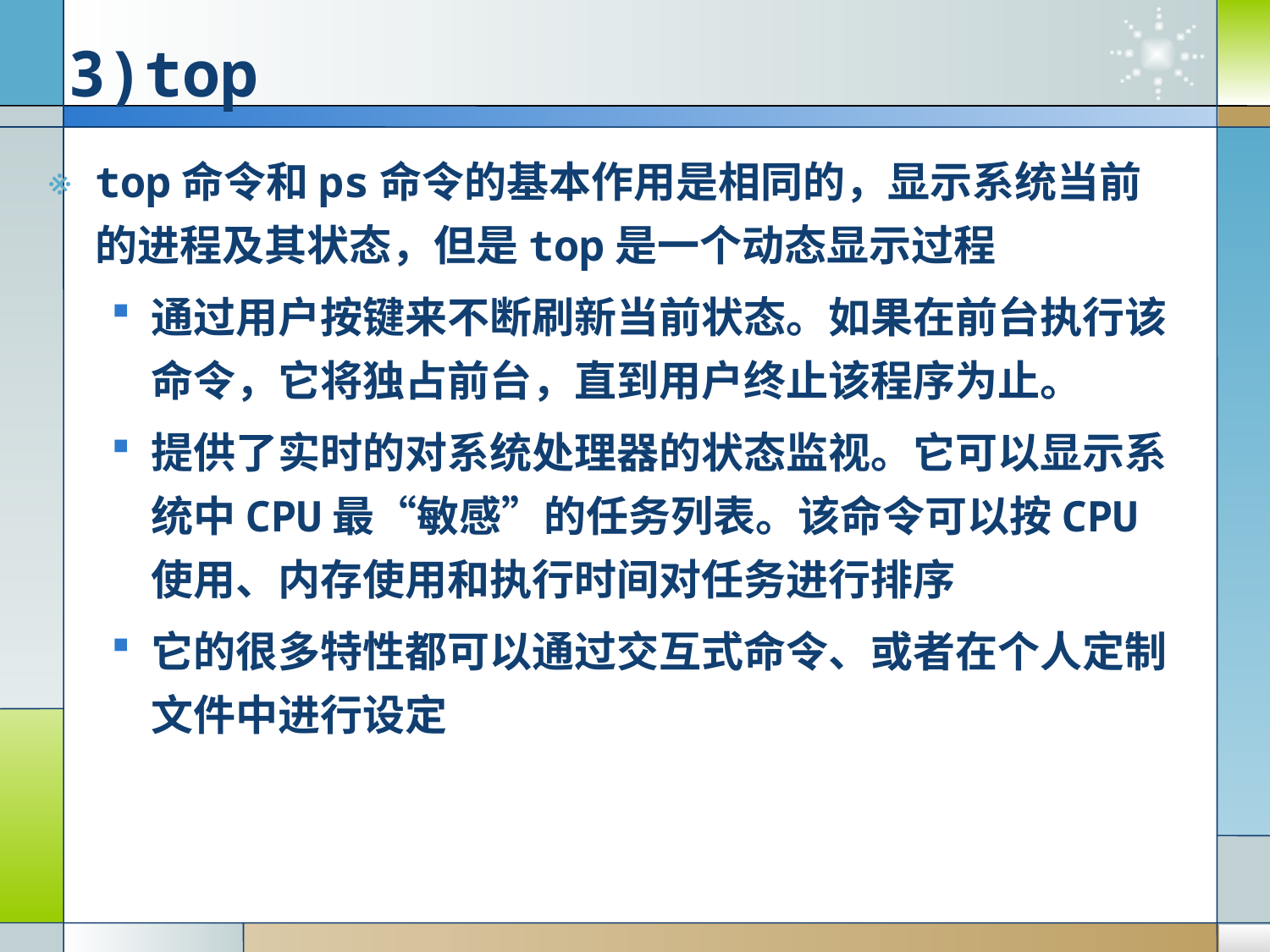

# 3)top
top命令和ps命令的基本作用是相同的，显示系统当前的进程及其状态，但是top是一个动态显示过程
通过用户按键来不断刷新当前状态。如果在前台执行该命令，它将独占前台，直到用户终止该程序为止。
提供了实时的对系统处理器的状态监视。它可以显示系统中CPU最“敏感”的任务列表。该命令可以按CPU使用、内存使用和执行时间对任务进行排序
它的很多特性都可以通过交互式命令、或者在个人定制文件中进行设定
109